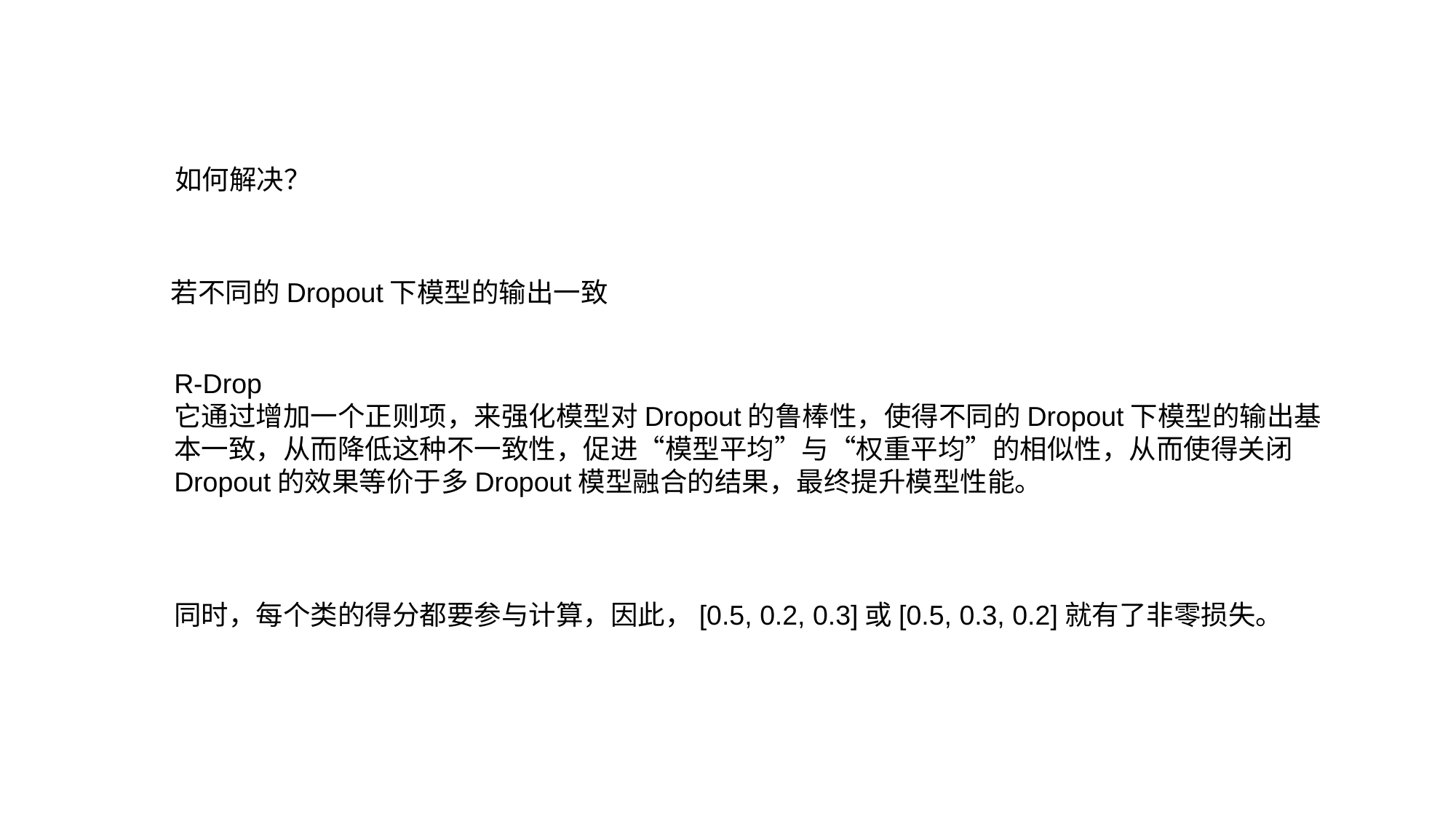

如何解决？

若不同的Dropout下模型的输出一致
R-Drop
它通过增加一个正则项，来强化模型对Dropout的鲁棒性，使得不同的Dropout下模型的输出基本一致，从而降低这种不一致性，促进“模型平均”与“权重平均”的相似性，从而使得关闭Dropout的效果等价于多Dropout模型融合的结果，最终提升模型性能。

同时，每个类的得分都要参与计算，因此，[0.5, 0.2, 0.3]或[0.5, 0.3, 0.2]就有了非零损失。